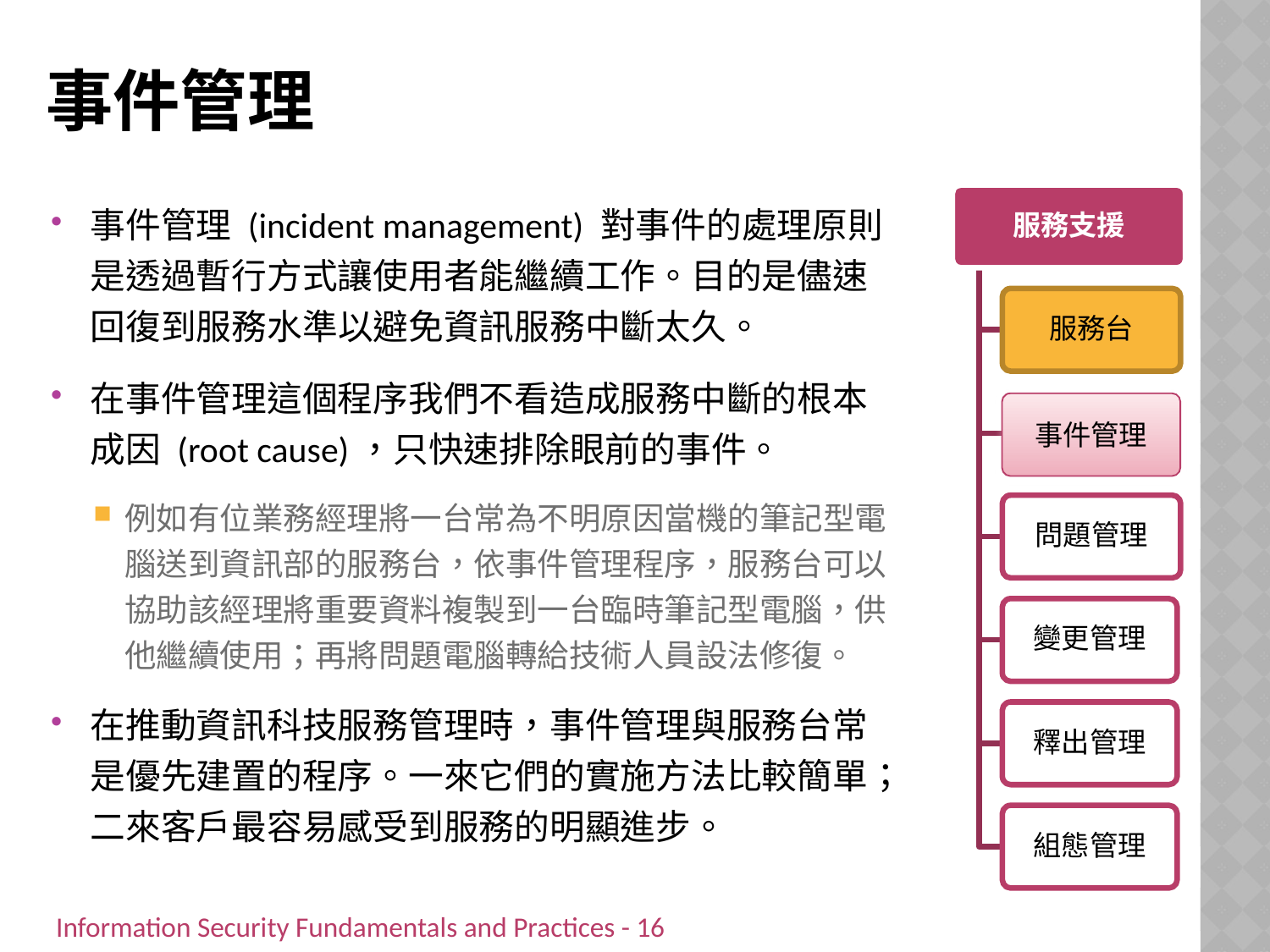

# 事件管理

服務支援
事件管理 (incident management) 對事件的處理原則是透過暫行方式讓使用者能繼續工作。目的是儘速回復到服務水準以避免資訊服務中斷太久。
在事件管理這個程序我們不看造成服務中斷的根本成因 (root cause)，只快速排除眼前的事件。
例如有位業務經理將一台常為不明原因當機的筆記型電腦送到資訊部的服務台，依事件管理程序，服務台可以協助該經理將重要資料複製到一台臨時筆記型電腦，供他繼續使用；再將問題電腦轉給技術人員設法修復。
在推動資訊科技服務管理時，事件管理與服務台常是優先建置的程序。一來它們的實施方法比較簡單；二來客戶最容易感受到服務的明顯進步。

服務台
事件管理

問題管理

變更管理

釋出管理

組態管理